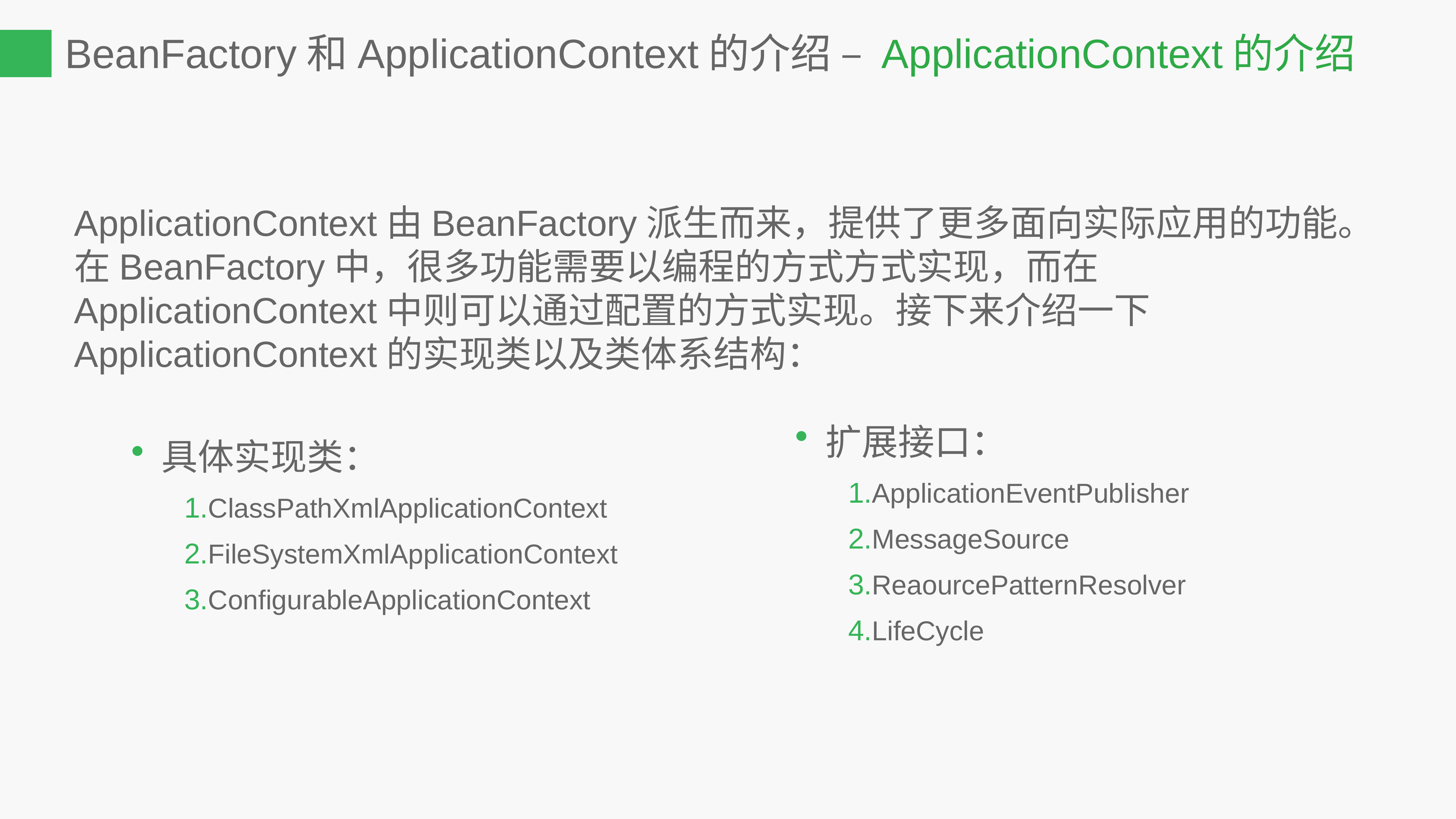

BeanFactory和ApplicationContext的介绍 – ApplicationContext的介绍

ApplicationContext由BeanFactory派生而来，提供了更多面向实际应用的功能。在BeanFactory中，很多功能需要以编程的方式方式实现，而在ApplicationContext中则可以通过配置的方式实现。接下来介绍一下ApplicationContext的实现类以及类体系结构：

扩展接口：
ApplicationEventPublisher
MessageSource
ReaourcePatternResolver
LifeCycle

具体实现类：
ClassPathXmlApplicationContext
FileSystemXmlApplicationContext
ConfigurableApplicationContext